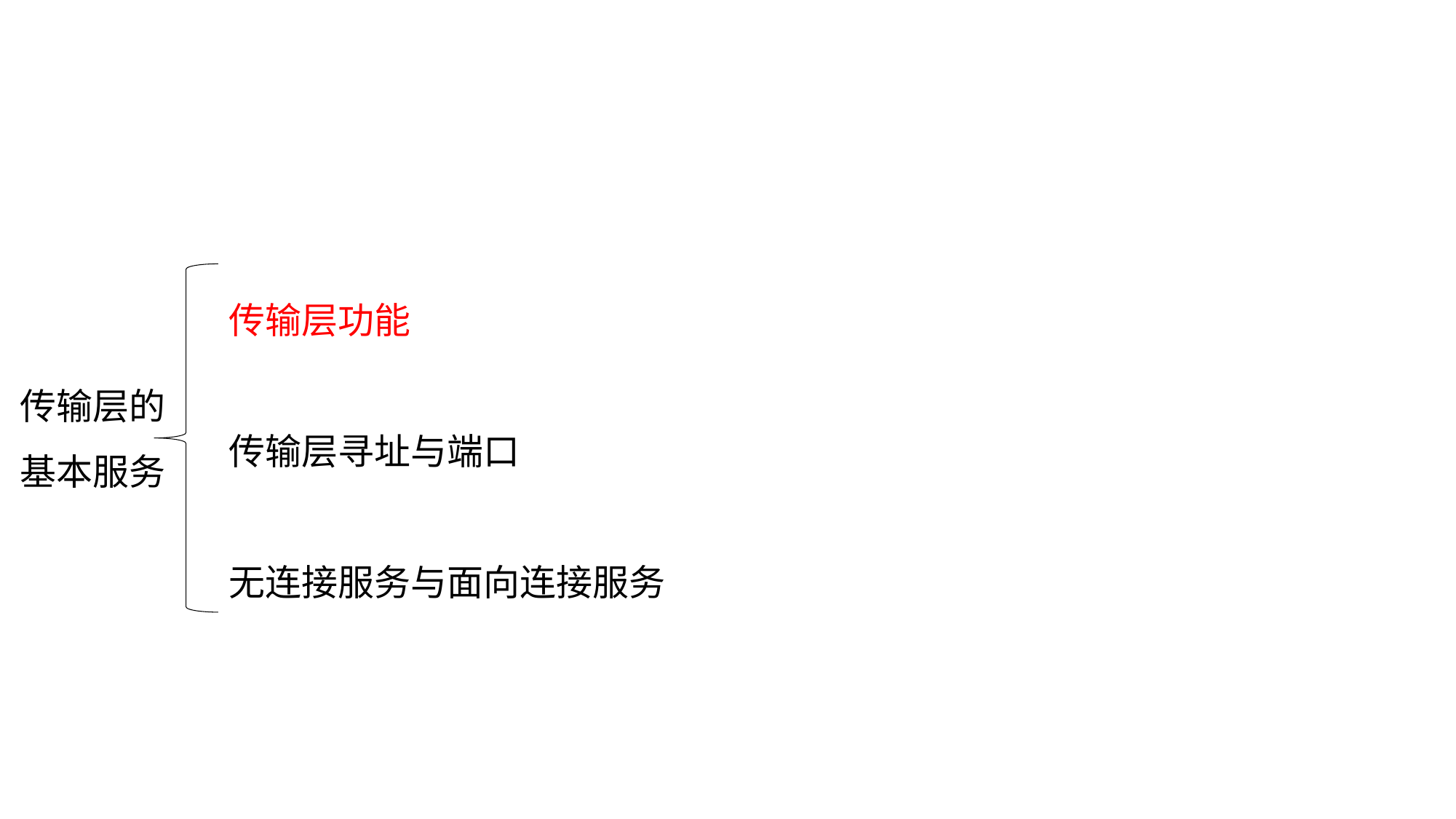

传输层功能

传输层寻址与端口

无连接服务与面向连接服务
传输层的
基本服务